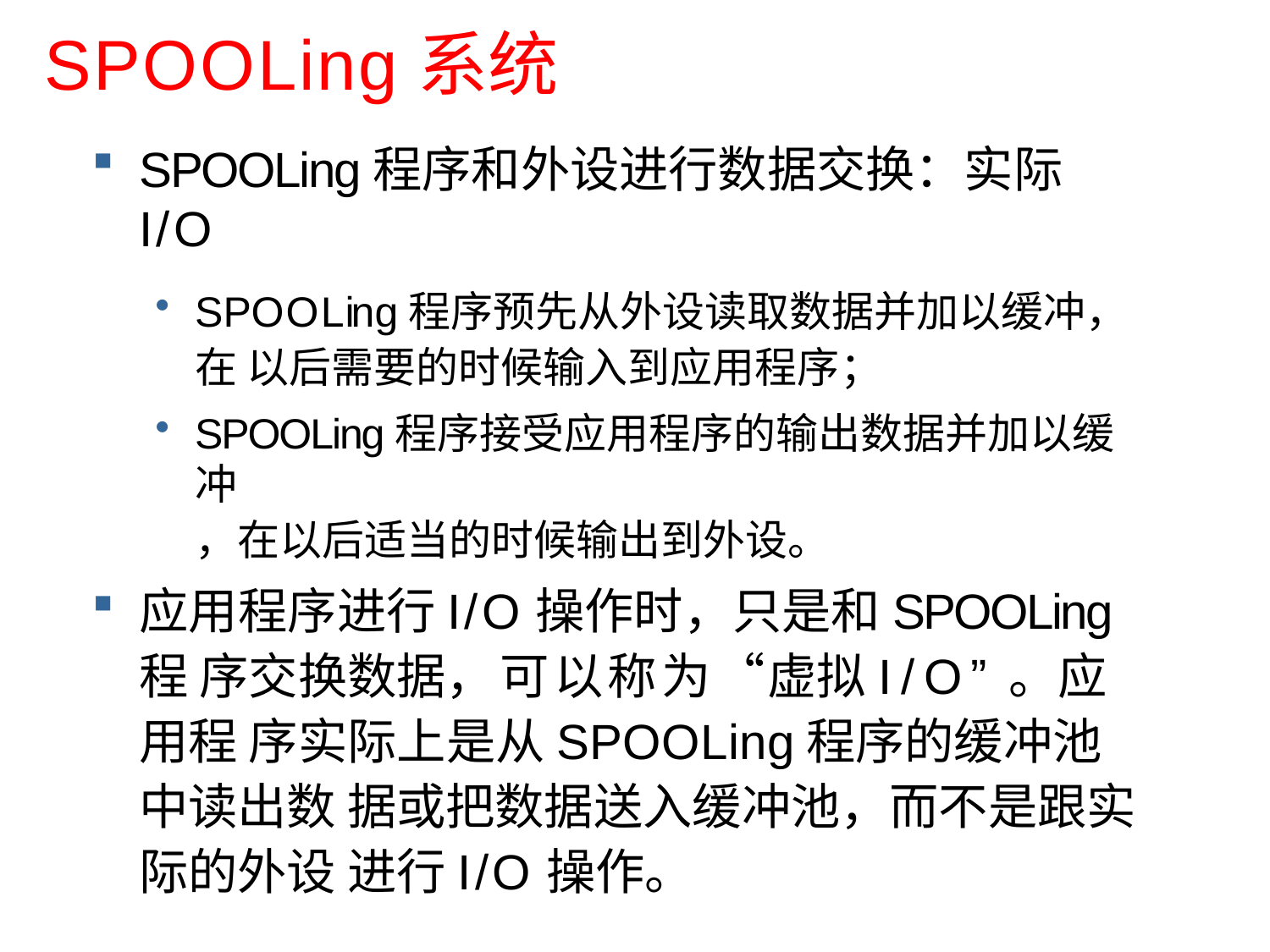

# SPOOLing系统
SPOOLing程序和外设进行数据交换：实际I/O
SPOOLing程序预先从外设读取数据并加以缓冲，在 以后需要的时候输入到应用程序；
SPOOLing程序接受应用程序的输出数据并加以缓冲
，在以后适当的时候输出到外设。
应用程序进行I/O操作时，只是和SPOOLing程 序交换数据，可以称为“虚拟I/O”。应用程 序实际上是从SPOOLing程序的缓冲池中读出数 据或把数据送入缓冲池，而不是跟实际的外设 进行I/O操作。